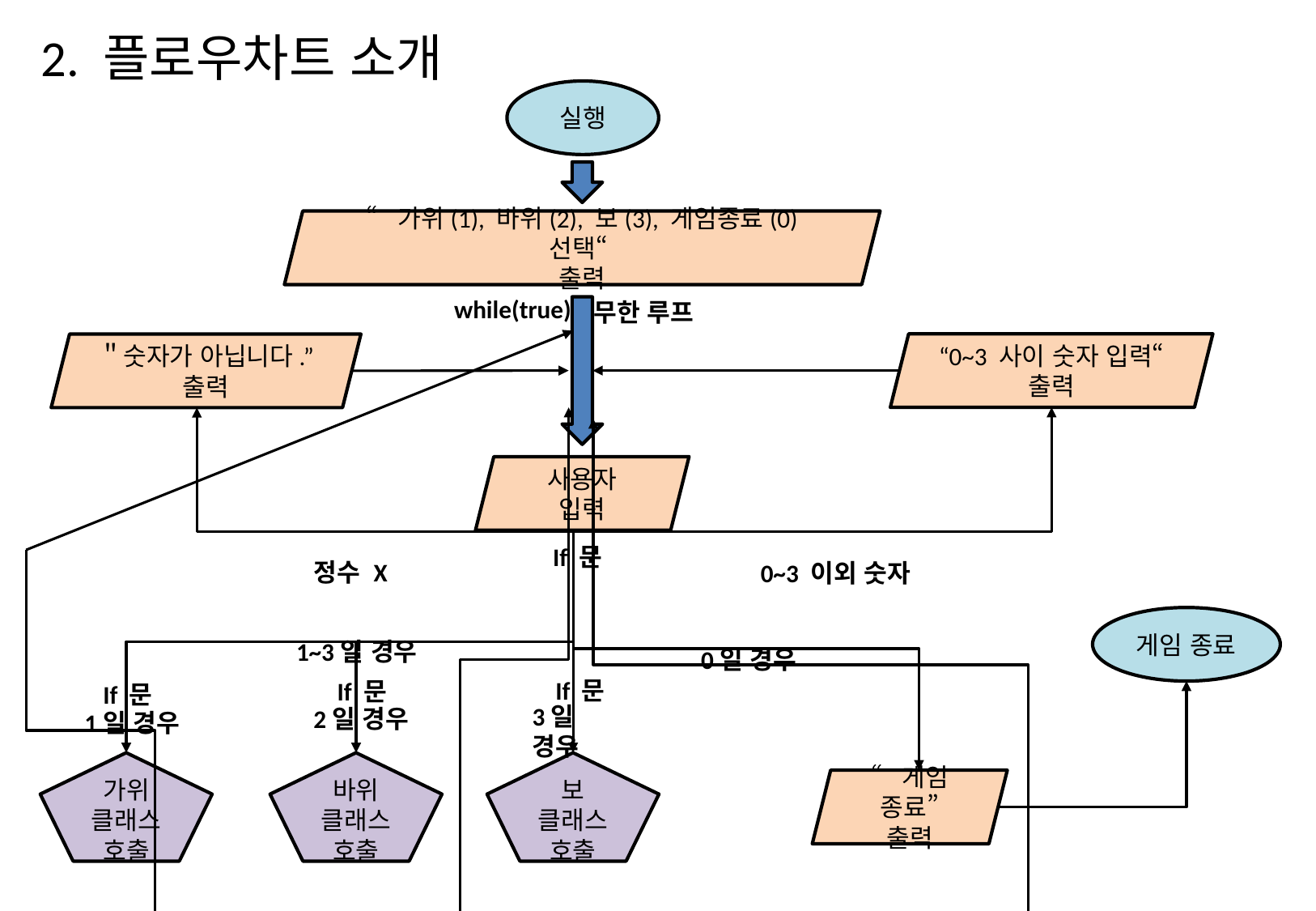

2. 플로우차트 소개
실행

“가위(1), 바위(2), 보(3), 게임종료(0) 선택“
출력
while(true)
무한 루프

“0~3 사이 숫자 입력“
출력
＂숫자가 아닙니다.”
출력
사용자
입력
If 문
정수 X
0~3 이외 숫자
게임 종료
1~3일 경우
0일 경우
If 문
If 문
If 문
3일 경우
2일 경우
1일 경우
가위 클래스 호출
바위 클래스 호출
보 클래스 호출
“게임 종료”
출력